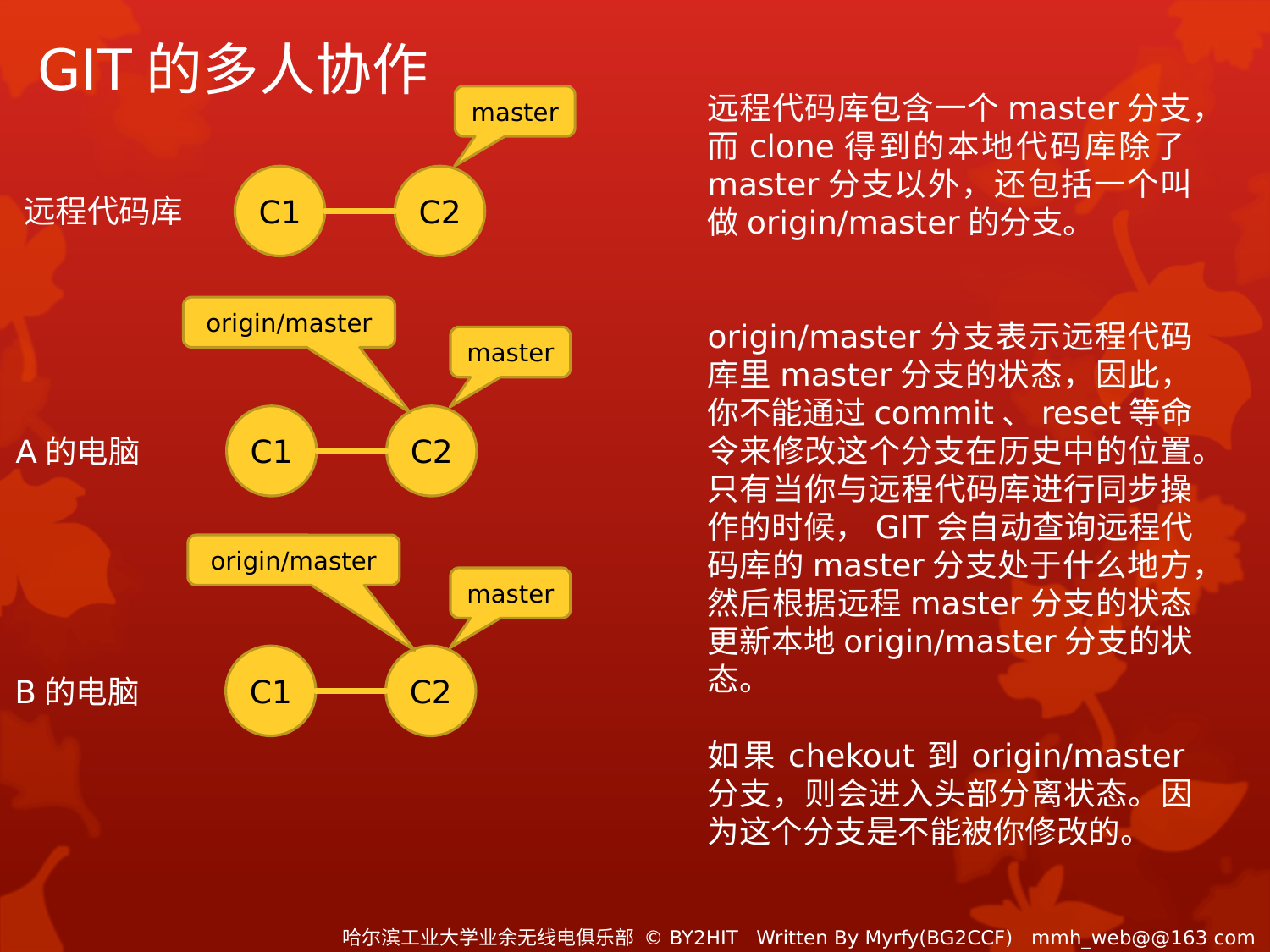

# GIT的多人协作
远程代码库包含一个master分支，而clone得到的本地代码库除了master分支以外，还包括一个叫做origin/master的分支。

origin/master分支表示远程代码库里master分支的状态，因此，你不能通过commit、reset等命令来修改这个分支在历史中的位置。只有当你与远程代码库进行同步操作的时候，GIT会自动查询远程代码库的master分支处于什么地方，然后根据远程master分支的状态更新本地origin/master分支的状态。

如果chekout到origin/master分支，则会进入头部分离状态。因为这个分支是不能被你修改的。
master
C1
C2
远程代码库
origin/master
master
C1
C2
A的电脑
origin/master
master
C1
C2
B的电脑